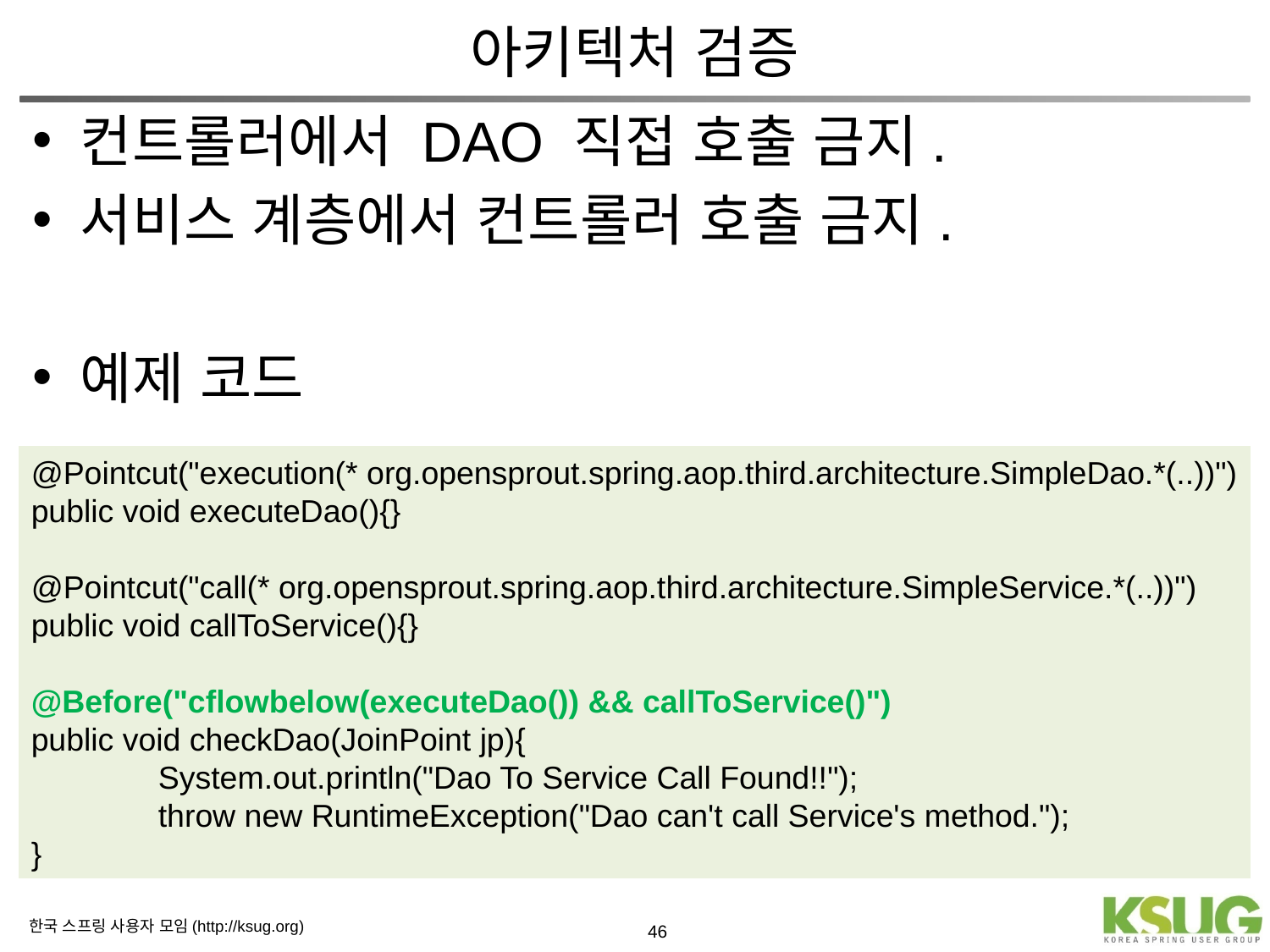

# 아키텍처 검증
컨트롤러에서 DAO 직접 호출 금지.
서비스 계층에서 컨트롤러 호출 금지.

예제 코드
@Pointcut("execution(* org.opensprout.spring.aop.third.architecture.SimpleDao.*(..))")
public void executeDao(){}

@Pointcut("call(* org.opensprout.spring.aop.third.architecture.SimpleService.*(..))")
public void callToService(){}

@Before("cflowbelow(executeDao()) && callToService()")
public void checkDao(JoinPoint jp){
	System.out.println("Dao To Service Call Found!!");
	throw new RuntimeException("Dao can't call Service's method.");
}